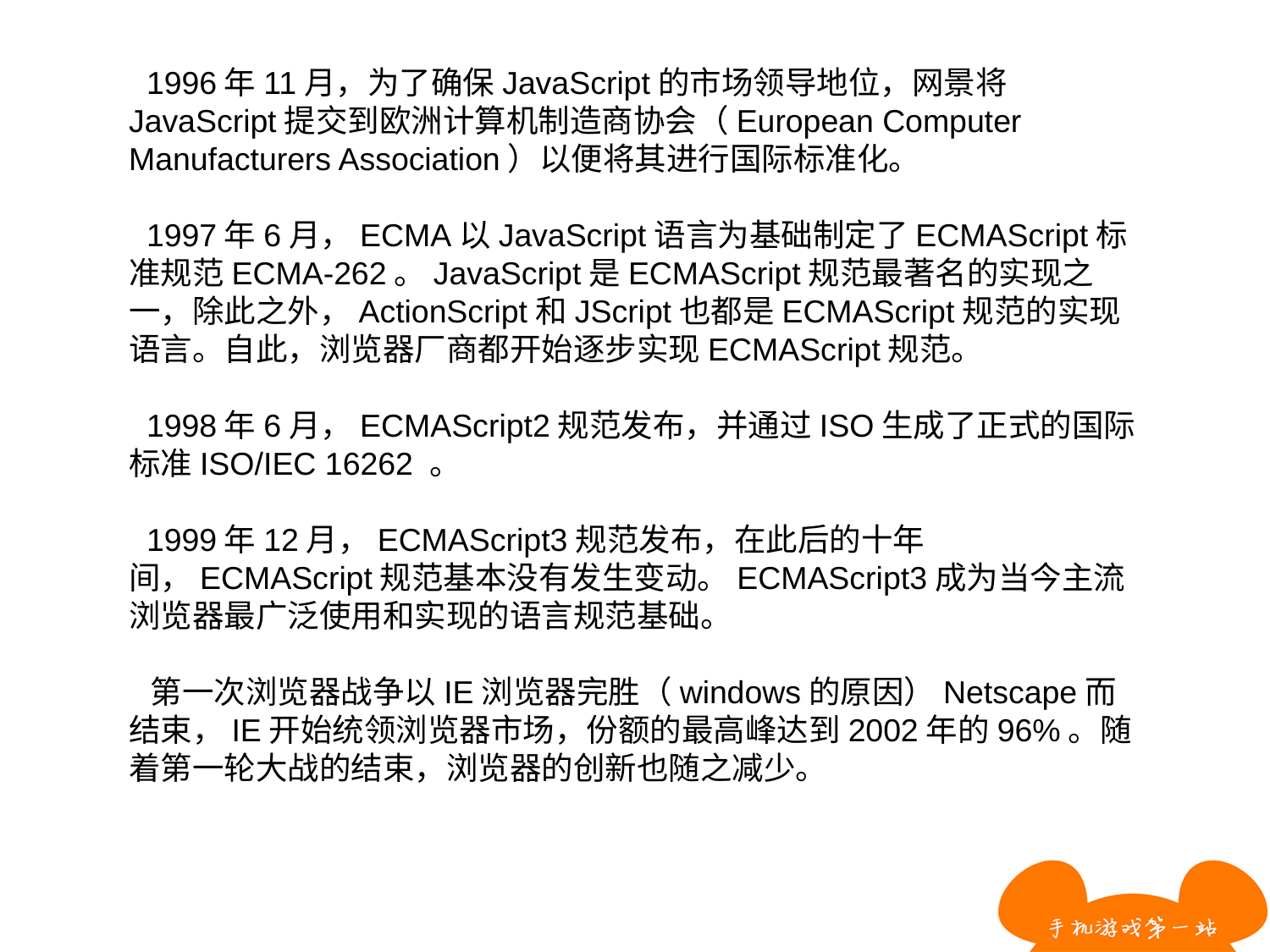

1996年11月，为了确保JavaScript的市场领导地位，网景将JavaScript提交到欧洲计算机制造商协会（European Computer Manufacturers Association）以便将其进行国际标准化。

  1997年6月，ECMA以JavaScript语言为基础制定了ECMAScript标准规范ECMA-262。JavaScript是ECMAScript规范最著名的实现之一，除此之外，ActionScript和JScript也都是ECMAScript规范的实现语言。自此，浏览器厂商都开始逐步实现ECMAScript规范。

  1998年6月，ECMAScript2规范发布，并通过ISO生成了正式的国际标准ISO/IEC 16262 。

  1999年12月，ECMAScript3规范发布，在此后的十年间，ECMAScript规范基本没有发生变动。ECMAScript3成为当今主流浏览器最广泛使用和实现的语言规范基础。

  第一次浏览器战争以IE浏览器完胜（windows的原因）Netscape而结束，IE开始统领浏览器市场，份额的最高峰达到2002年的96%。随着第一轮大战的结束，浏览器的创新也随之减少。